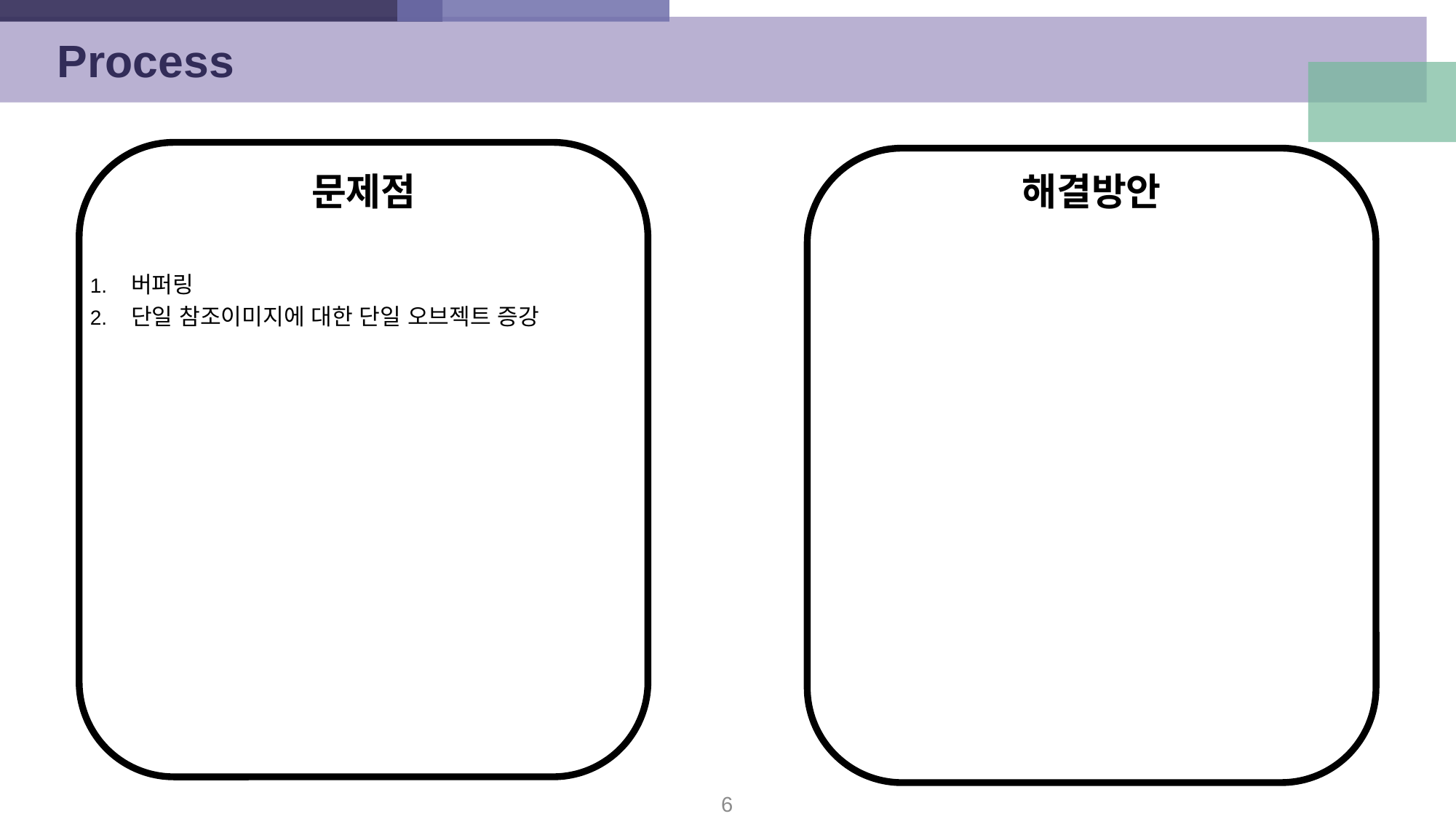

# Process

문제점

버퍼링
단일 참조이미지에 대한 단일 오브젝트 증강

해결방안

6